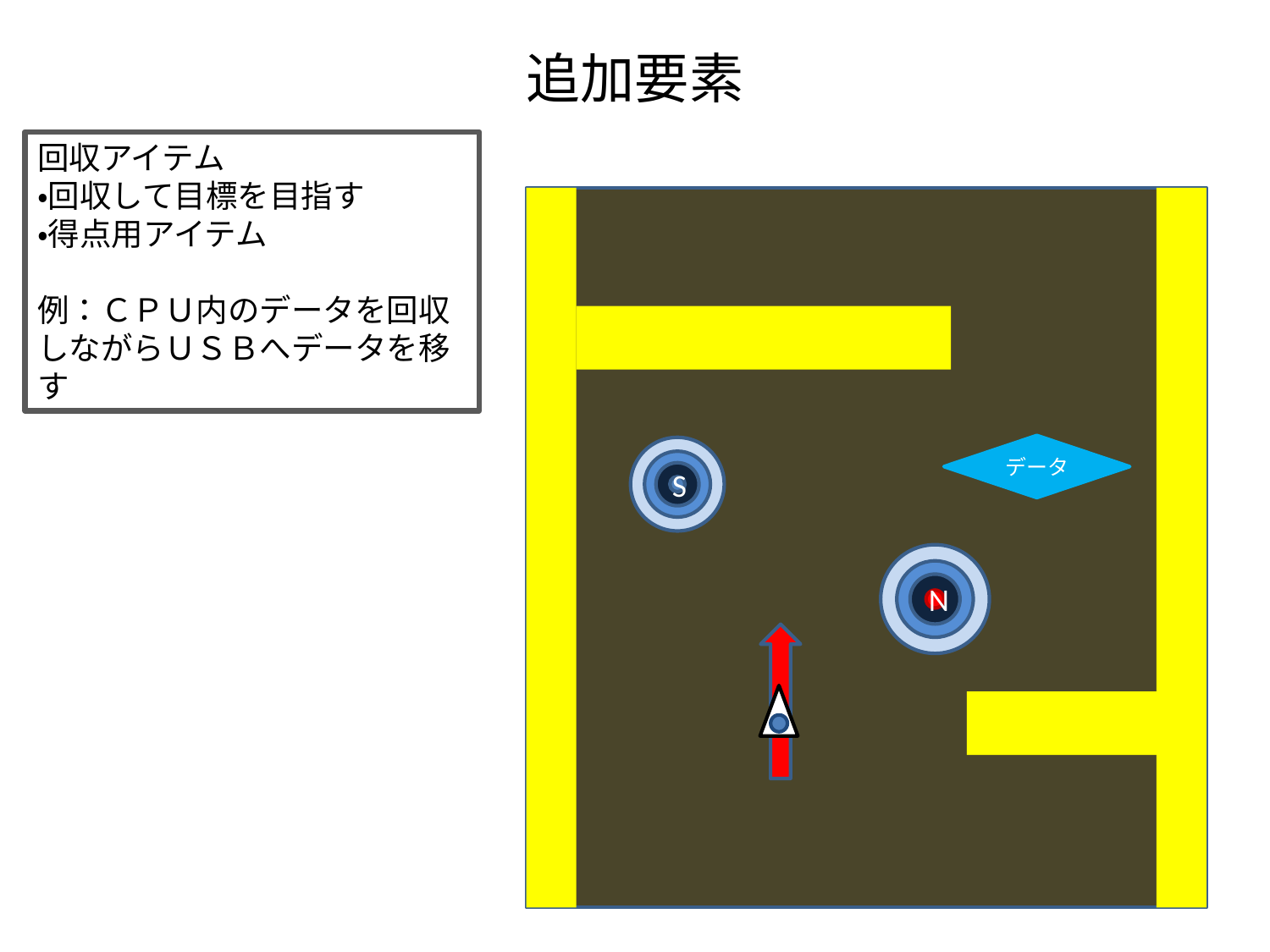

# 追加要素
回収アイテム
・回収して目標を目指す
・得点用アイテム

例：ＣＰＵ内のデータを回収しながらＵＳＢへデータを移す

S

N

データ